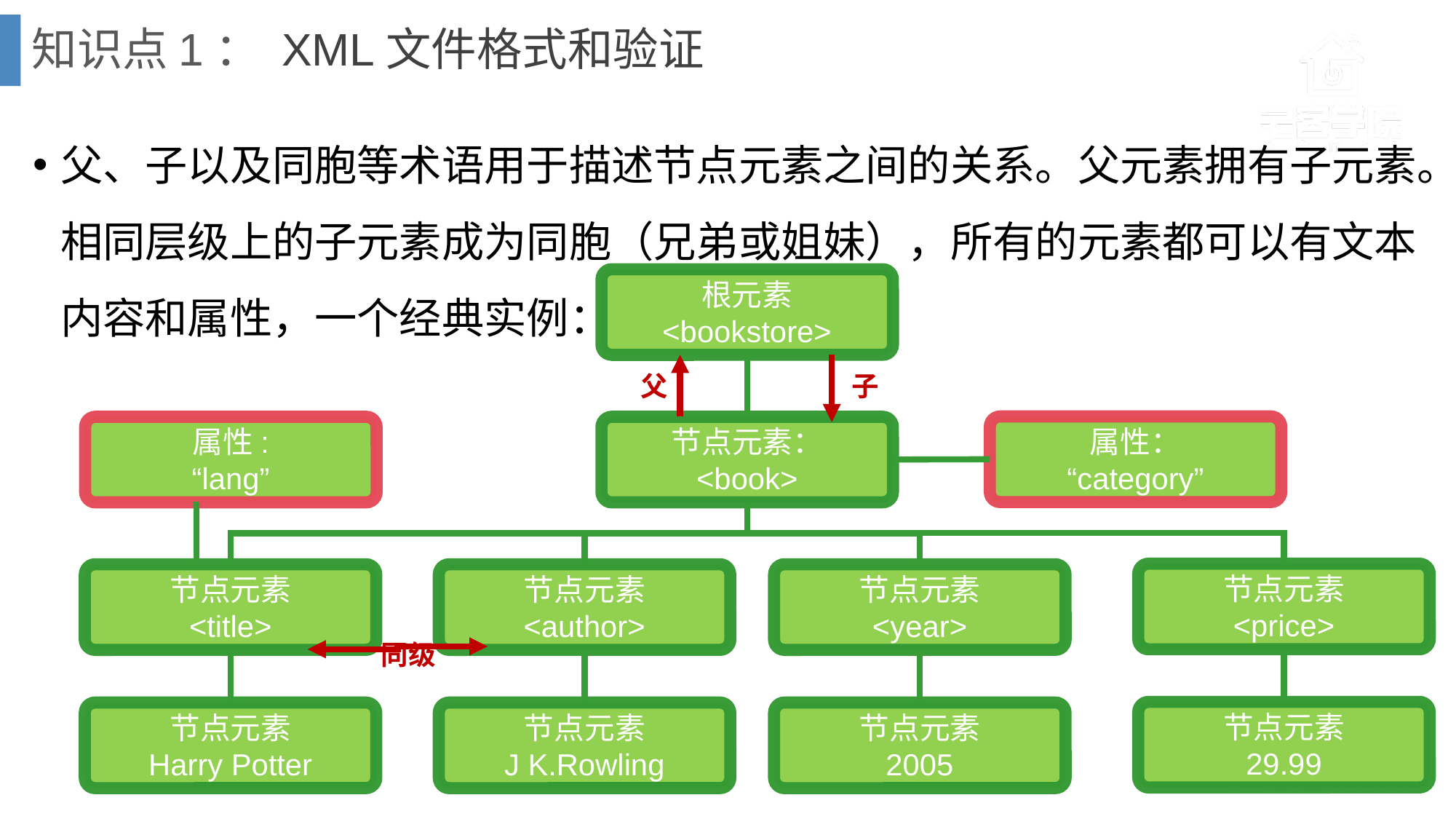

# 知识点1： XML文件格式和验证
父、子以及同胞等术语用于描述节点元素之间的关系。父元素拥有子元素。相同层级上的子元素成为同胞（兄弟或姐妹），所有的元素都可以有文本内容和属性，一个经典实例：
根元素
<bookstore>
父
子
属性：
“category”
属性:
“lang”
节点元素：
<book>
节点元素
<price>
节点元素
<title>
节点元素
<author>
节点元素
<year>
同级
节点元素
29.99
节点元素
Harry Potter
节点元素
J K.Rowling
节点元素
2005